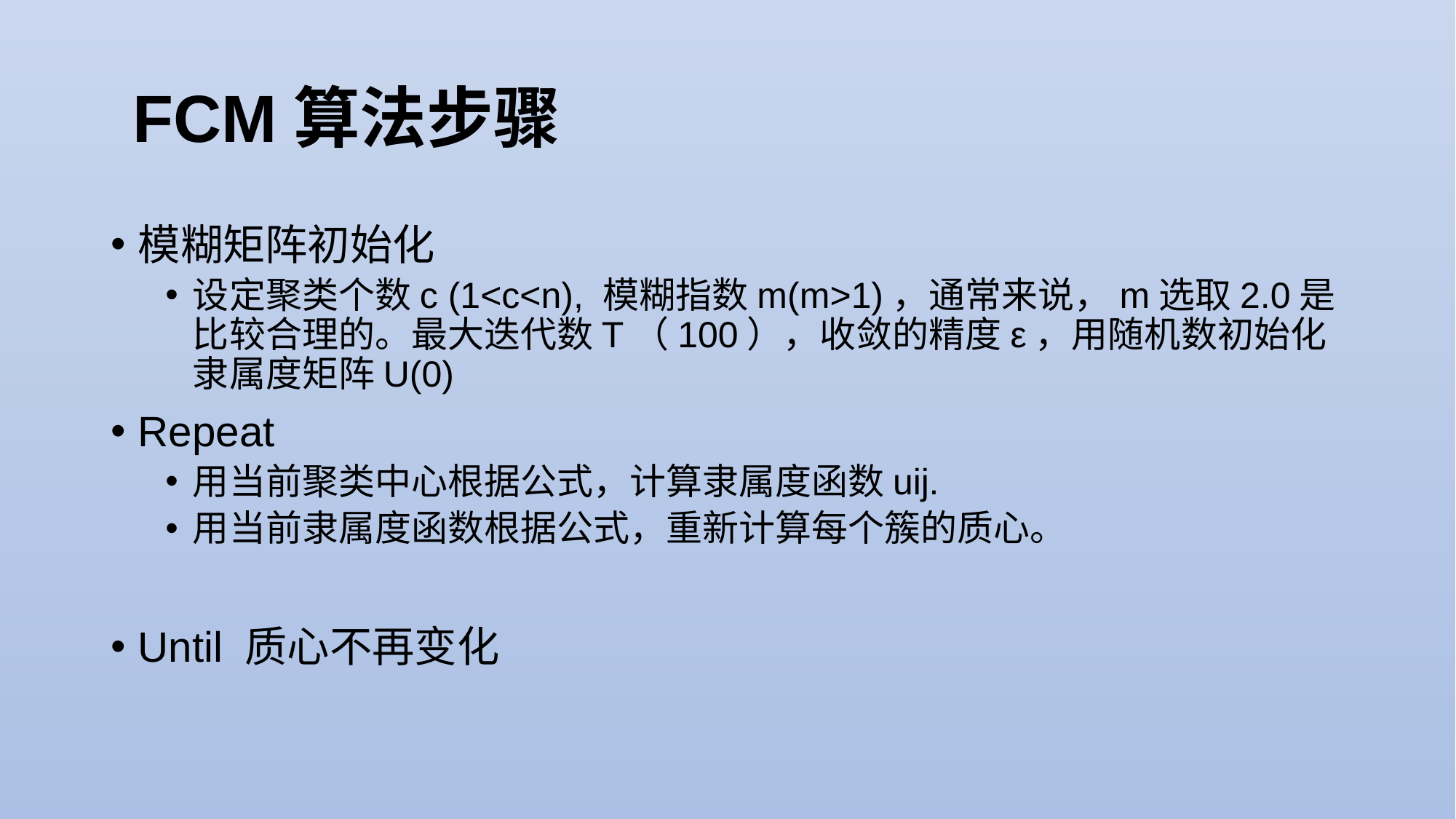

# FCM算法步骤
模糊矩阵初始化
设定聚类个数c (1<c<n), 模糊指数m(m>1)，通常来说，m选取2.0是比较合理的。最大迭代数T（100），收敛的精度ε，用随机数初始化隶属度矩阵U(0)
Repeat
用当前聚类中心根据公式，计算隶属度函数uij.
用当前隶属度函数根据公式，重新计算每个簇的质心。

Until 质心不再变化